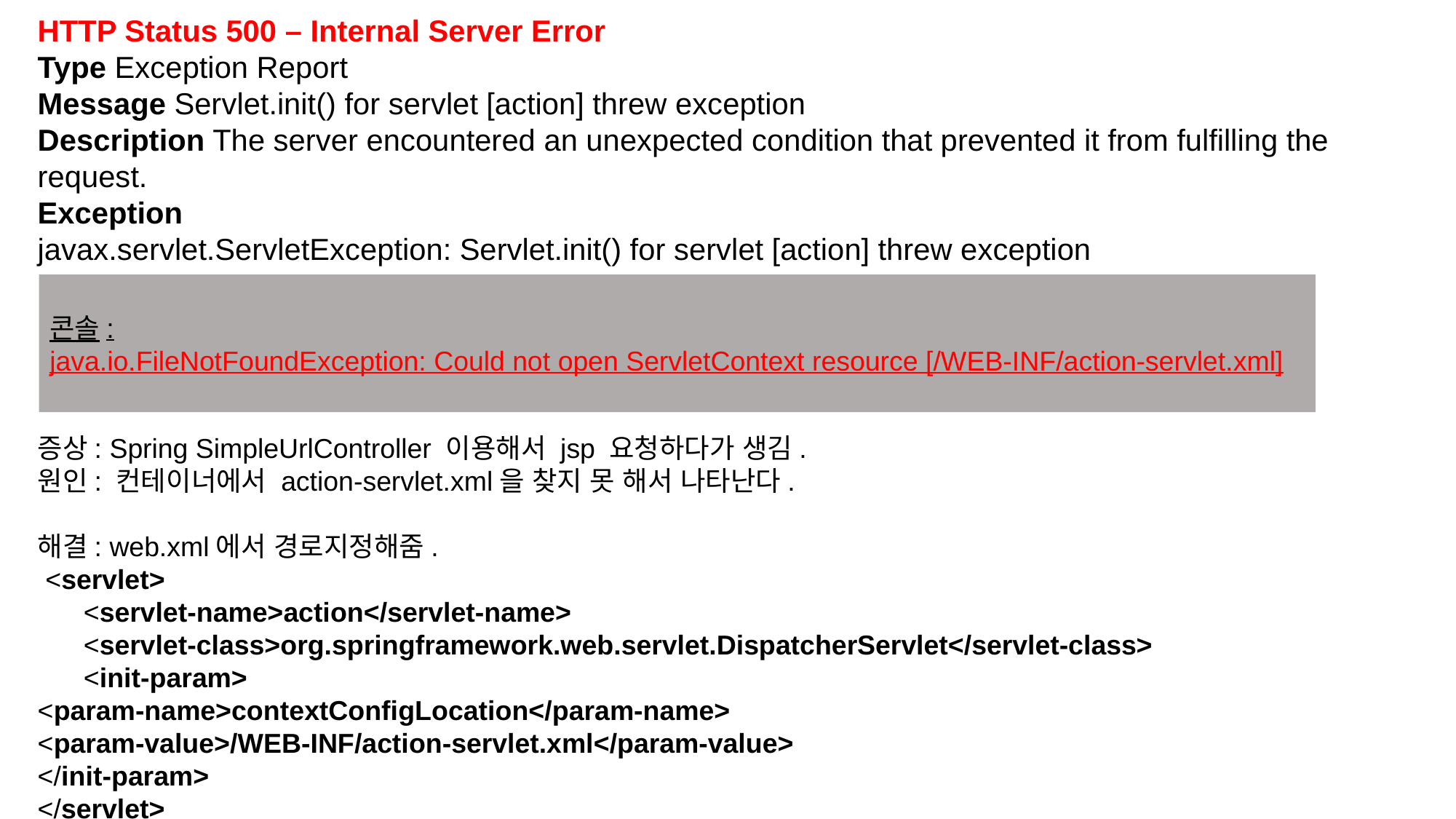

HTTP Status 500 – Internal Server Error
Type Exception Report
Message Servlet.init() for servlet [action] threw exception
Description The server encountered an unexpected condition that prevented it from fulfilling the request.
Exception
javax.servlet.ServletException: Servlet.init() for servlet [action] threw exception
콘솔:
java.io.FileNotFoundException: Could not open ServletContext resource [/WEB-INF/action-servlet.xml]
증상: Spring SimpleUrlController 이용해서 jsp 요청하다가 생김.
원인: 컨테이너에서 action-servlet.xml을 찾지 못 해서 나타난다.

해결: web.xml에서 경로지정해줌.
 <servlet>
      <servlet-name>action</servlet-name>
      <servlet-class>org.springframework.web.servlet.DispatcherServlet</servlet-class>
      <init-param>
<param-name>contextConfigLocation</param-name>
<param-value>/WEB-INF/action-servlet.xml</param-value>
</init-param>
</servlet>